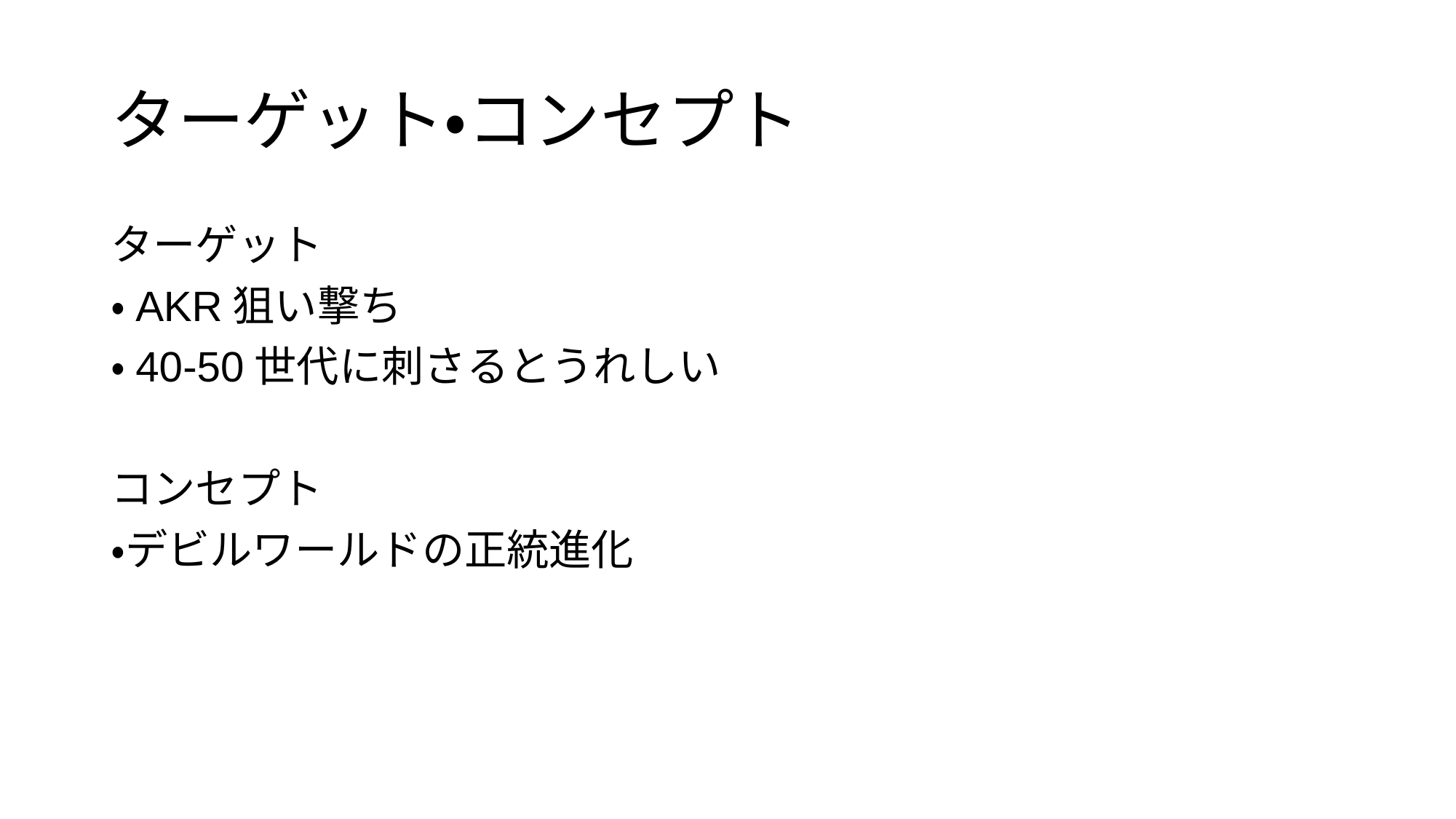

# ターゲット・コンセプト
ターゲット
・AKR狙い撃ち
・40-50世代に刺さるとうれしい

コンセプト
・デビルワールドの正統進化